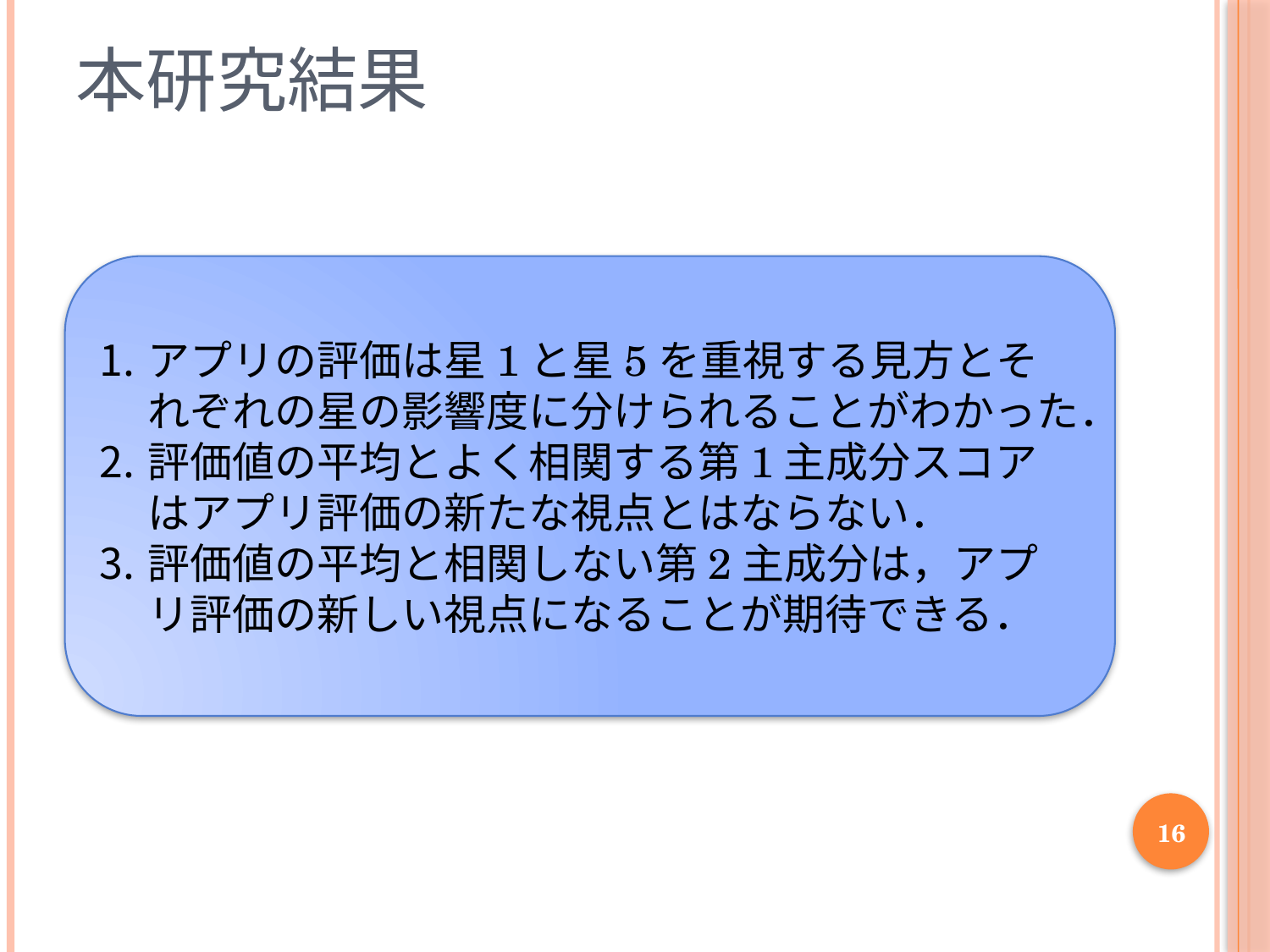

# 本研究結果
アプリの評価は星1と星5を重視する見方とそれぞれの星の影響度に分けられることがわかった．
評価値の平均とよく相関する第1主成分スコアはアプリ評価の新たな視点とはならない．
評価値の平均と相関しない第2主成分は，アプリ評価の新しい視点になることが期待できる．
16